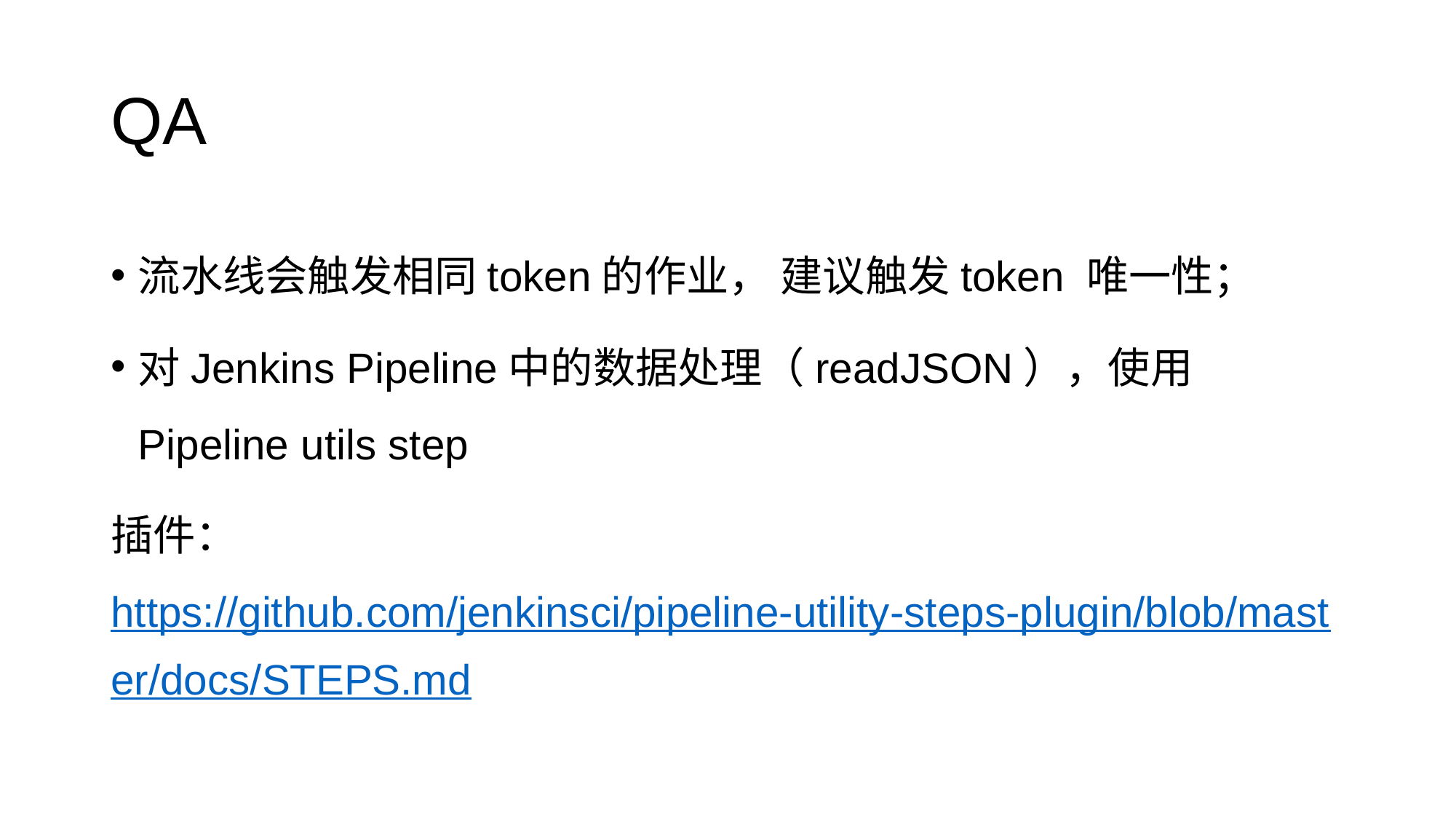

# QA
流水线会触发相同token的作业， 建议触发token 唯一性；
对Jenkins Pipeline中的数据处理（readJSON），使用Pipeline utils step
插件： https://github.com/jenkinsci/pipeline-utility-steps-plugin/blob/master/docs/STEPS.md